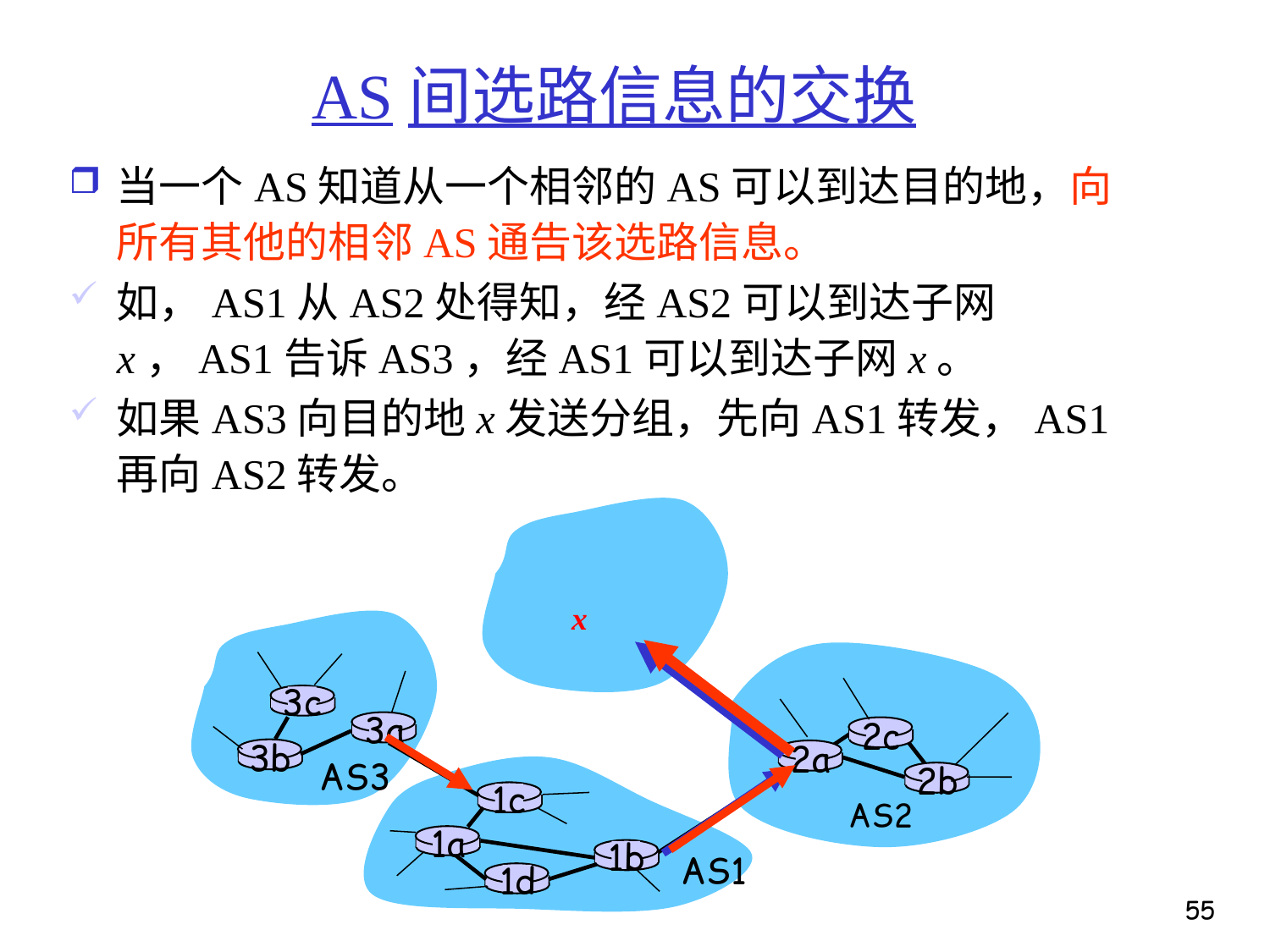

# AS间选路信息的交换
当一个AS知道从一个相邻的AS可以到达目的地，向所有其他的相邻AS通告该选路信息。
如，AS1从AS2处得知，经AS2可以到达子网x，AS1告诉AS3，经AS1可以到达子网x。
如果AS3向目的地x发送分组，先向AS1转发，AS1再向AS2转发。

x

3c

3a
2c

3b

2a

AS3

2b

1c

AS2

1a

1b

AS1

1d

55